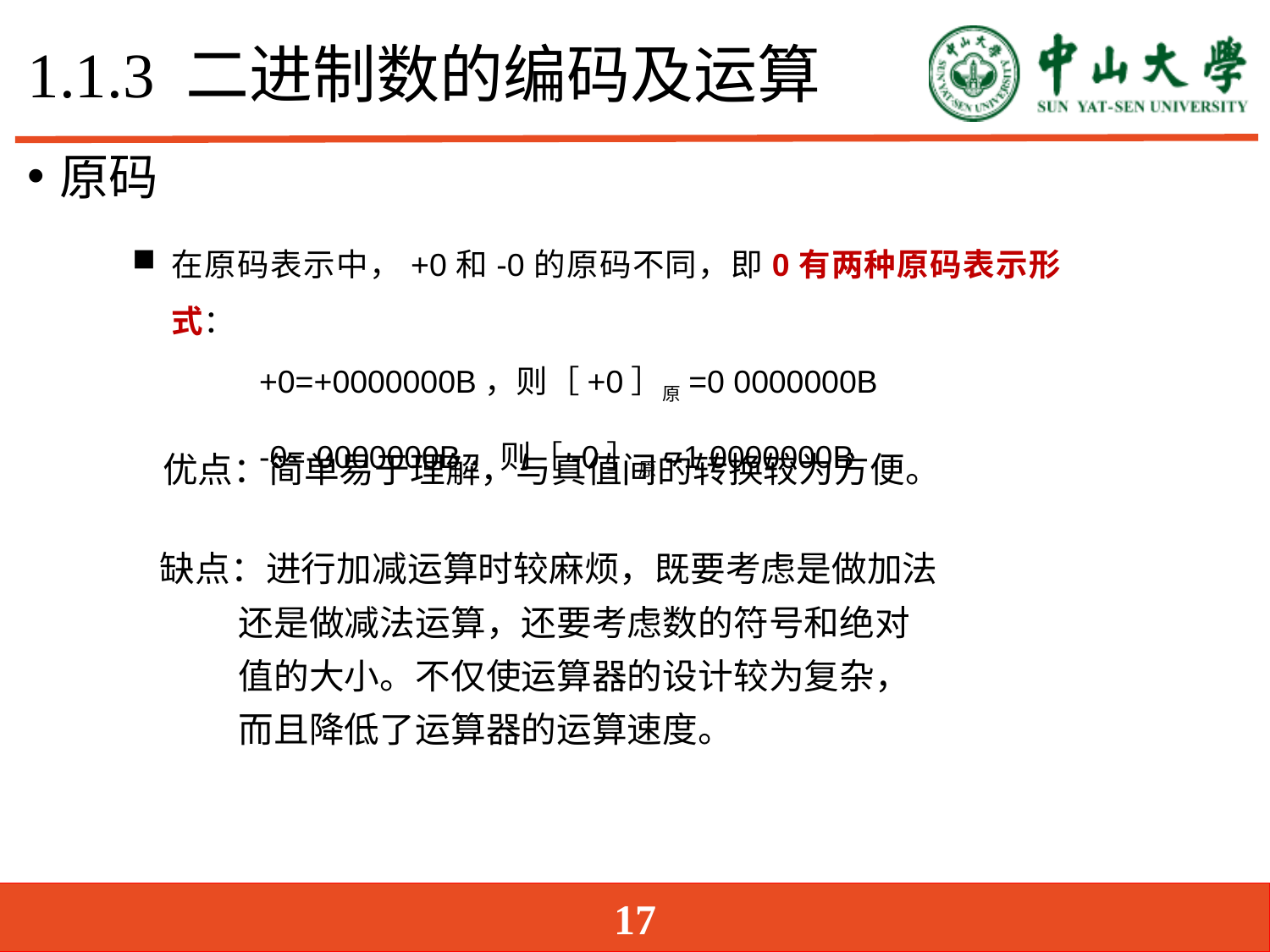

# 1.1.3 二进制数的编码及运算
原码
在原码表示中，+0和-0的原码不同，即0有两种原码表示形式：
	+0=+0000000B，则［+0］原=0 0000000B
	-0=-0000000B，则［-0］原=1 0000000B
     优点：简单易于理解，与真值间的转换较为方便。

     缺点：进行加减运算时较麻烦，既要考虑是做加法
               还是做减法运算，还要考虑数的符号和绝对
               值的大小。不仅使运算器的设计较为复杂，
               而且降低了运算器的运算速度。
17